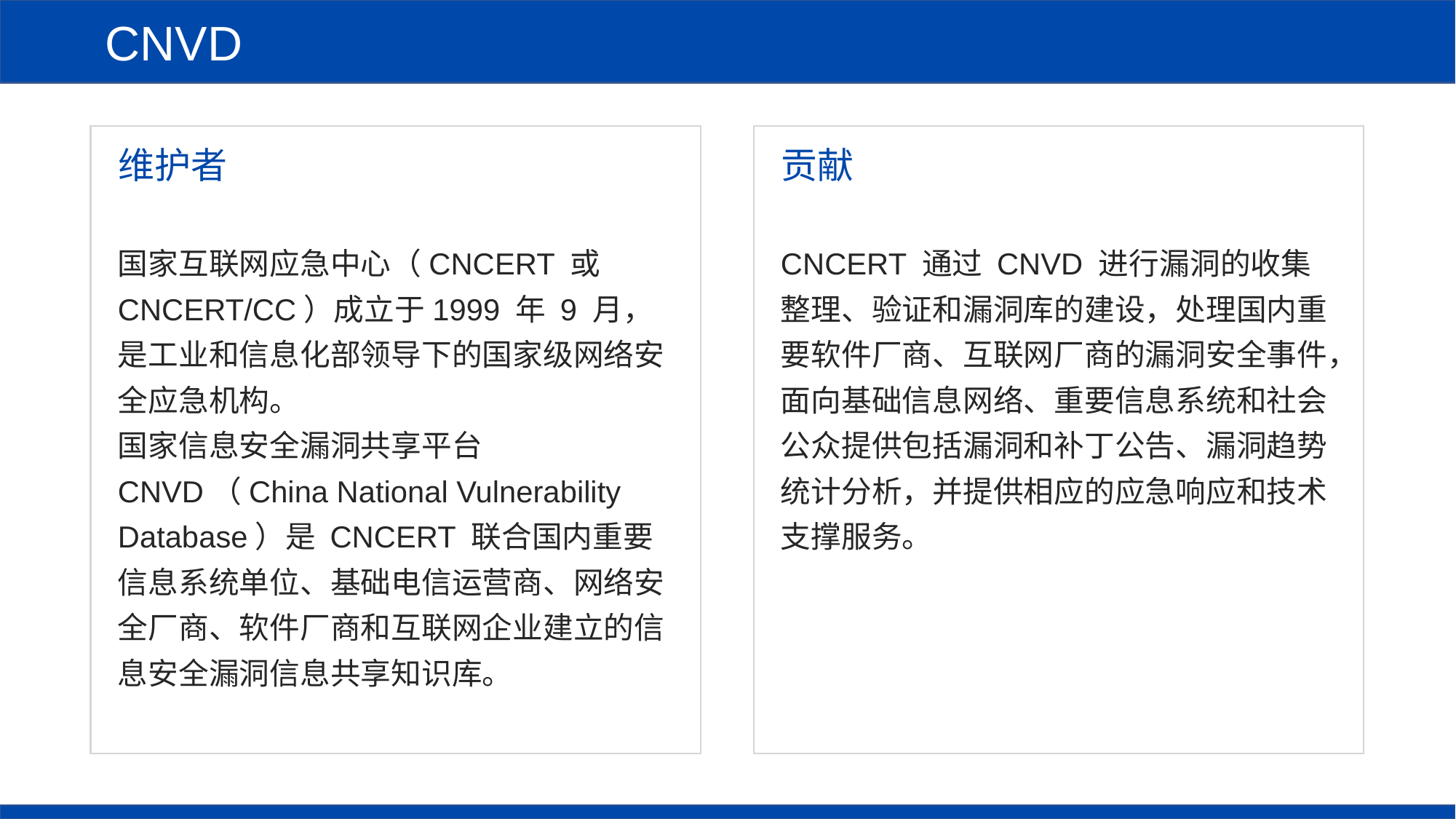

CNVD

维护者
贡献
国家互联网应急中心（CNCERT 或 CNCERT/CC）成立于1999 年 9 月，是工业和信息化部领导下的国家级网络安全应急机构。
国家信息安全漏洞共享平台 CNVD（China National Vulnerability Database）是 CNCERT 联合国内重要信息系统单位、基础电信运营商、网络安
全厂商、软件厂商和互联网企业建立的信息安全漏洞信息共享知识库。
CNCERT 通过 CNVD 进行漏洞的收集整理、验证和漏洞库的建设，处理国内重要软件厂商、互联网厂商的漏洞安全事件，面向基础信息网络、重要信息系统和社会公众提供包括漏洞和补丁公告、漏洞趋势统计分析，并提供相应的应急响应和技术支撑服务。